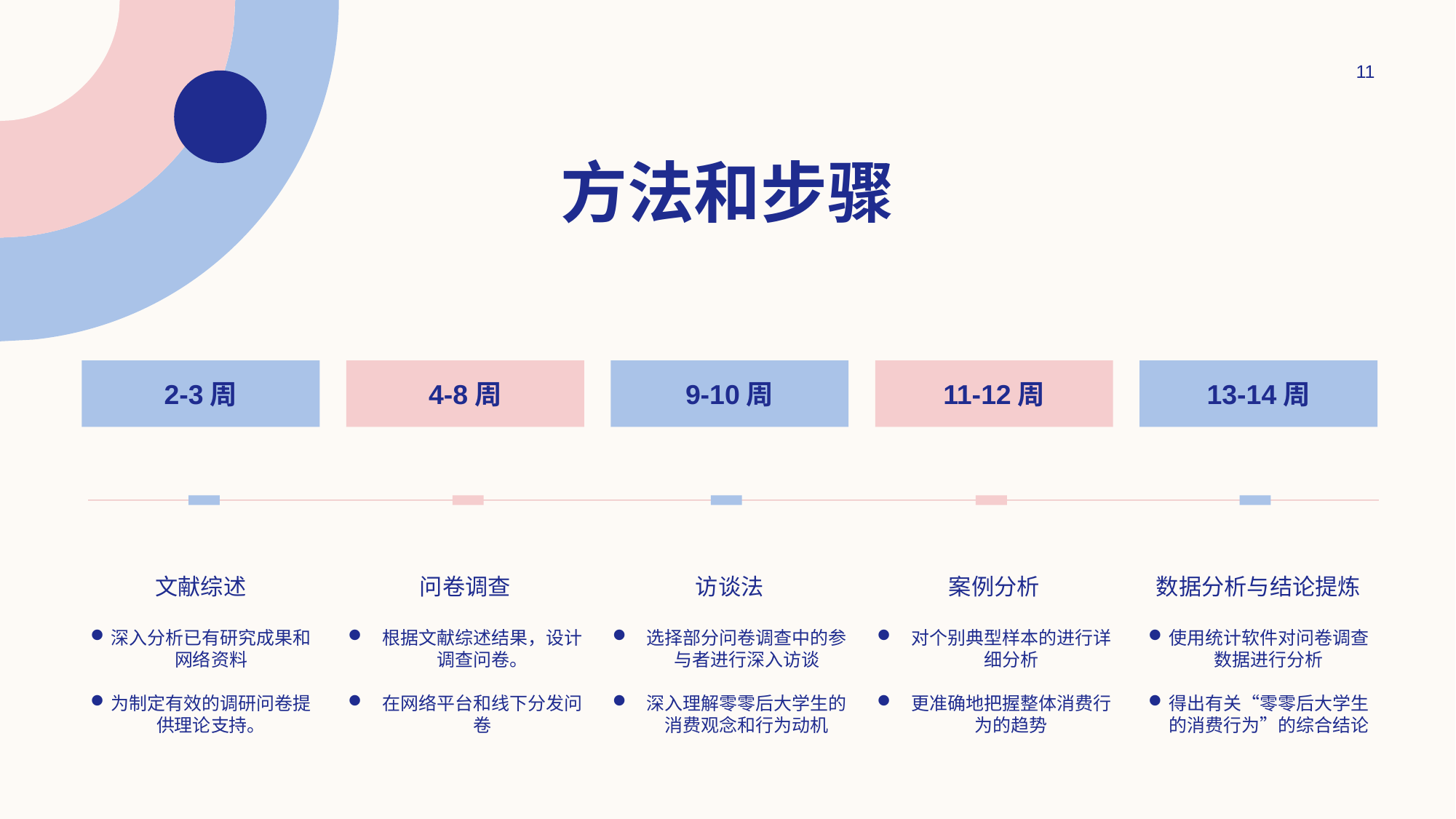

11
# 方法和步骤
2-3周
4-8周
9-10周
11-12周
13-14周

文献综述

深入分析已有研究成果和网络资料

为制定有效的调研问卷提供理论支持。
问卷调查

根据文献综述结果，设计调查问卷。

在网络平台和线下分发问卷
访谈法

选择部分问卷调查中的参与者进行深入访谈

深入理解零零后大学生的消费观念和行为动机
案例分析

对个别典型样本的进行详细分析

更准确地把握整体消费行为的趋势
数据分析与结论提炼

使用统计软件对问卷调查数据进行分析

得出有关“零零后大学生的消费行为”的综合结论